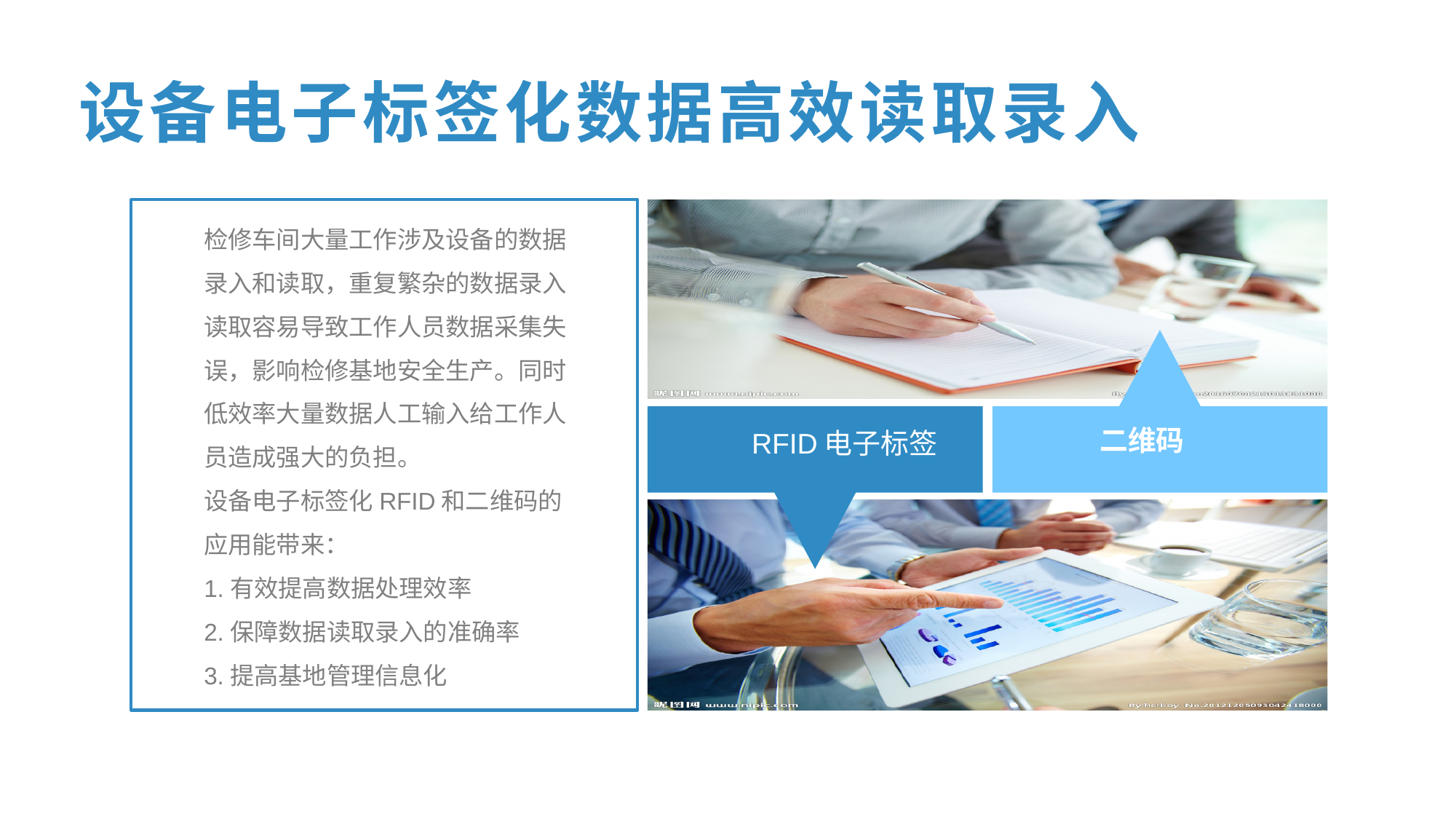

设备电子标签化数据高效读取录入

检修车间大量工作涉及设备的数据录入和读取，重复繁杂的数据录入读取容易导致工作人员数据采集失误，影响检修基地安全生产。同时低效率大量数据人工输入给工作人员造成强大的负担。
设备电子标签化RFID和二维码的应用能带来：
1.有效提高数据处理效率
2.保障数据读取录入的准确率
3.提高基地管理信息化

二维码

RFID电子标签